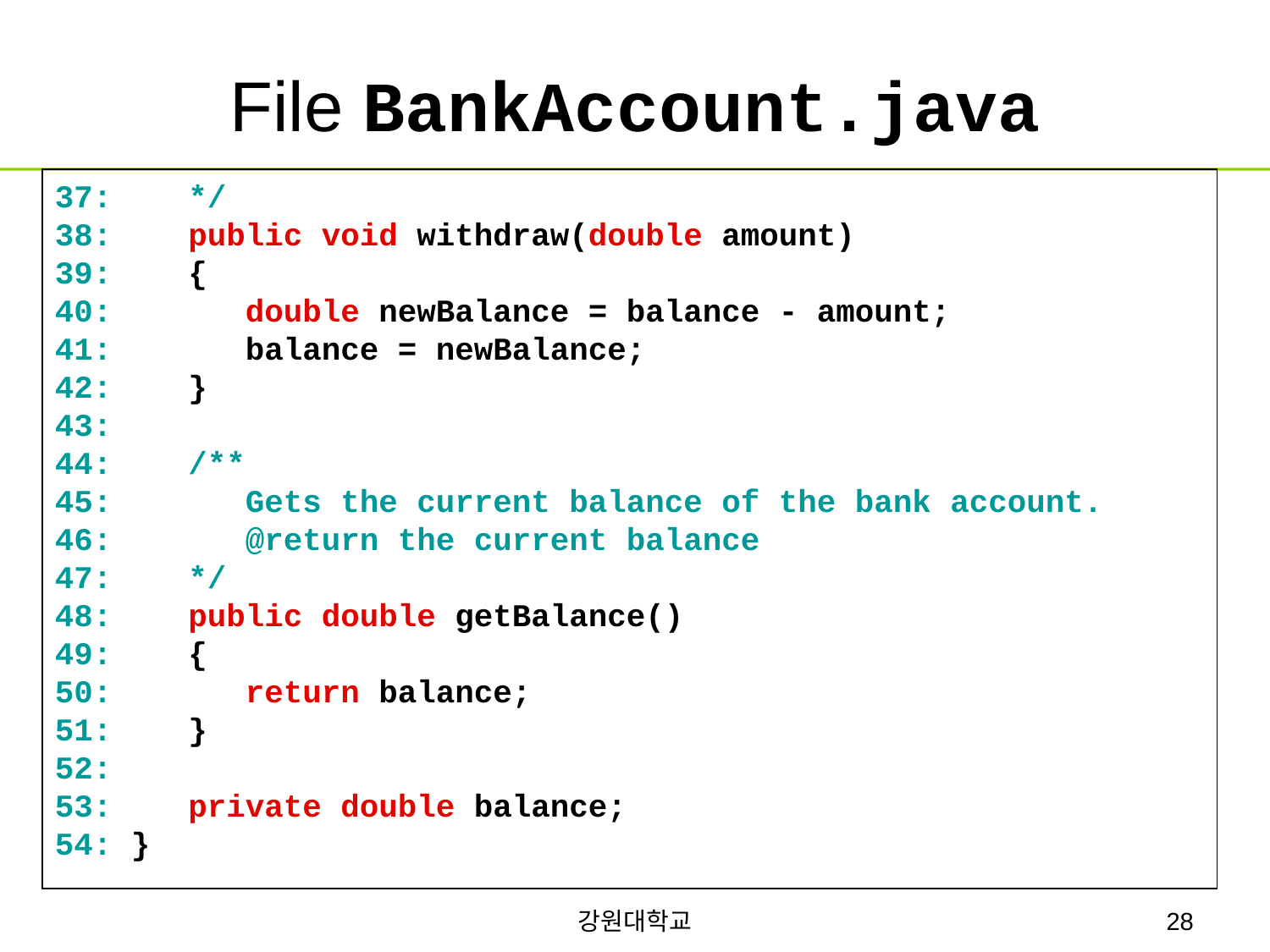

# File BankAccount.java

37:    */
38:    public void withdraw(double amount)
39:    {
40:       double newBalance = balance - amount;
41:       balance = newBalance;
42:    }
43:
44:    /**
45:       Gets the current balance of the bank account.
46:       @return the current balance
47:    */
48:    public double getBalance()
49:    {
50:       return balance;
51:    }
52:
53:    private double balance;
54: }

강원대학교
28